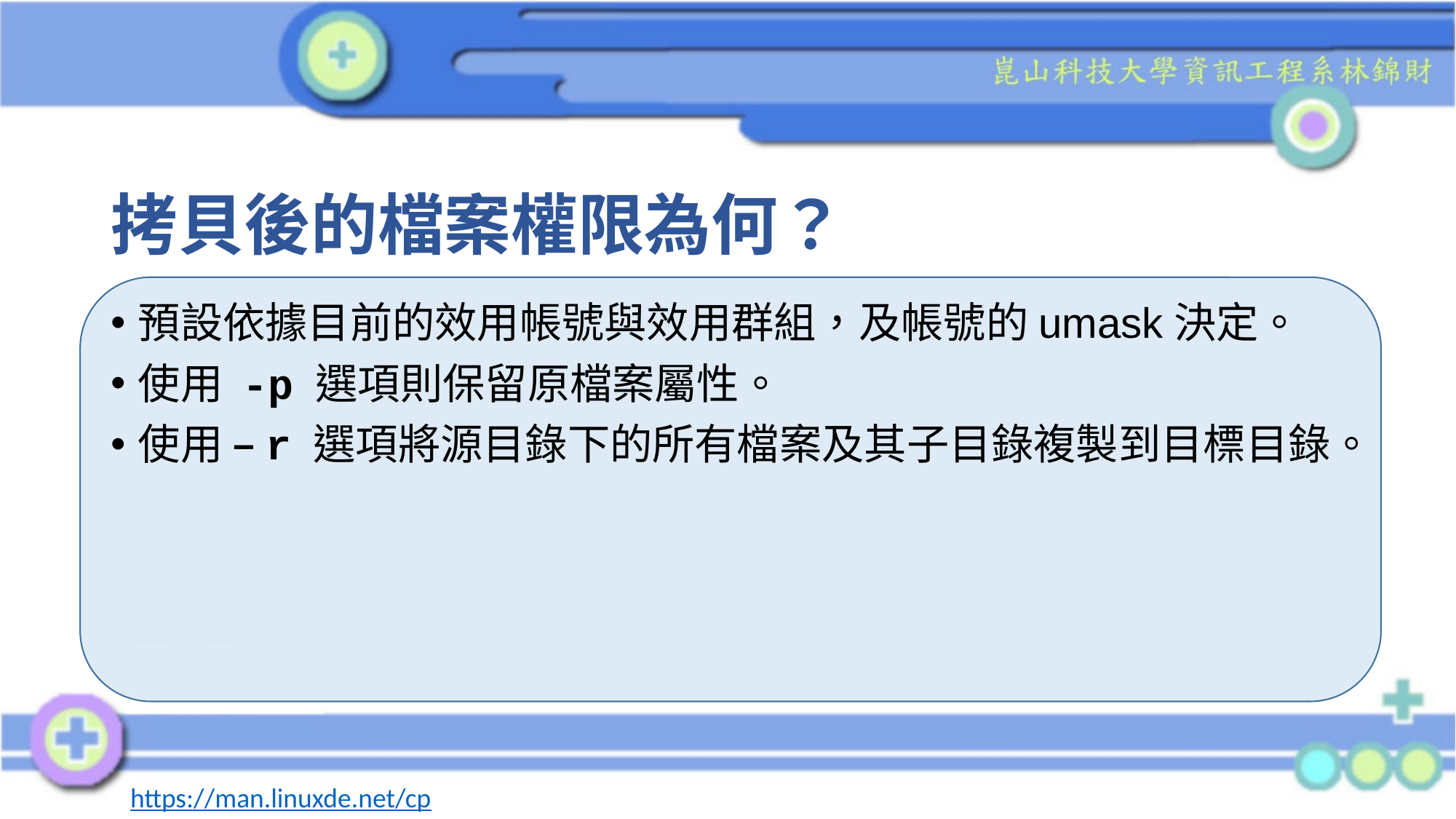

# 拷貝後的檔案權限為何？

預設依據目前的效用帳號與效用群組，及帳號的umask決定。
使用 -p 選項則保留原檔案屬性。
使用 –r 選項將源目錄下的所有檔案及其子目錄複製到目標目錄。
https://man.linuxde.net/cp